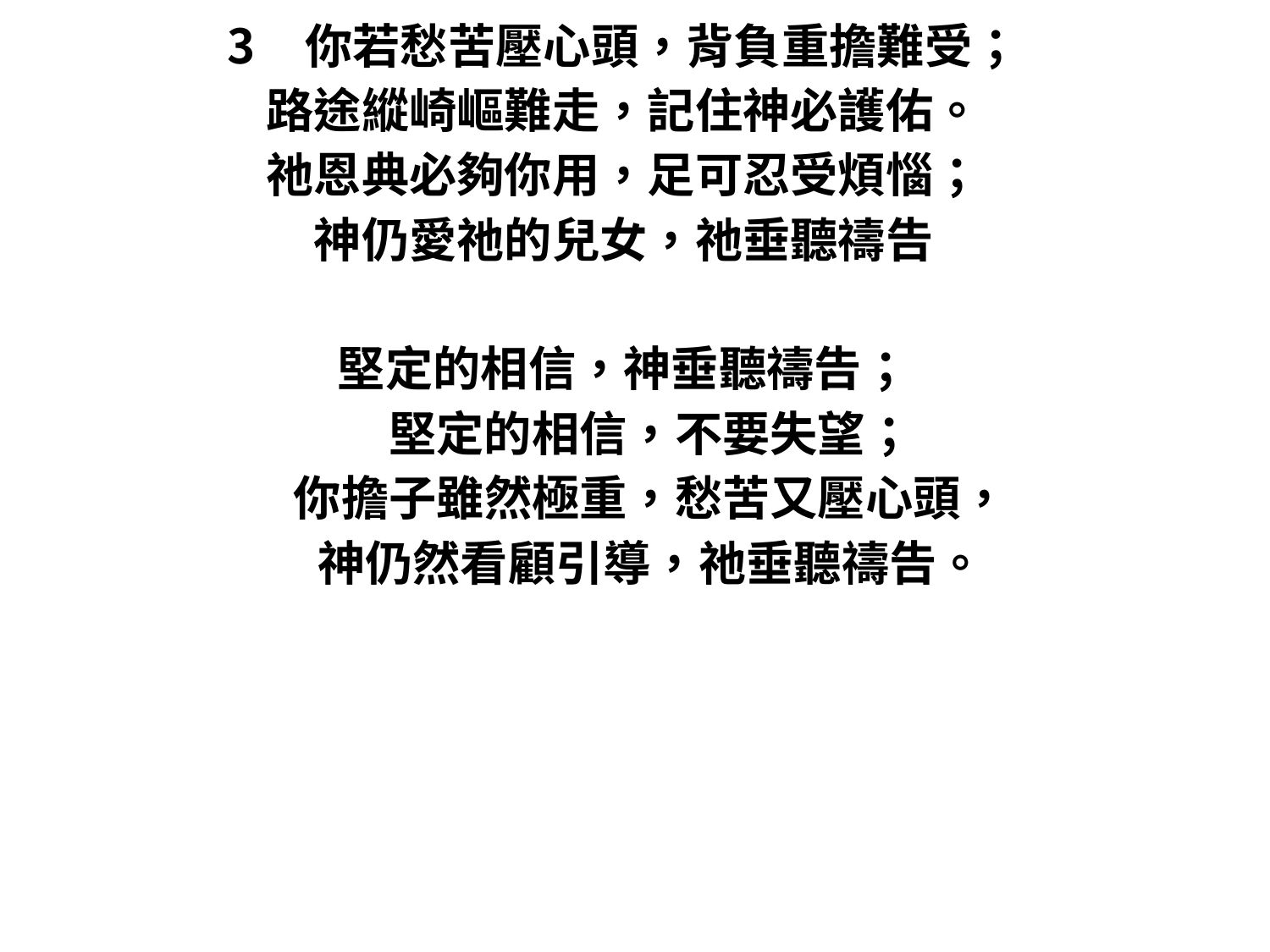

你若愁苦壓心頭，背負重擔難受；
路途縱崎嶇難走，記住神必護佑。
祂恩典必夠你用，足可忍受煩惱；
神仍愛祂的兒女，祂垂聽禱告

堅定的相信，神垂聽禱告；
    堅定的相信，不要失望；
    你擔子雖然極重，愁苦又壓心頭，
    神仍然看顧引導，祂垂聽禱告。

#